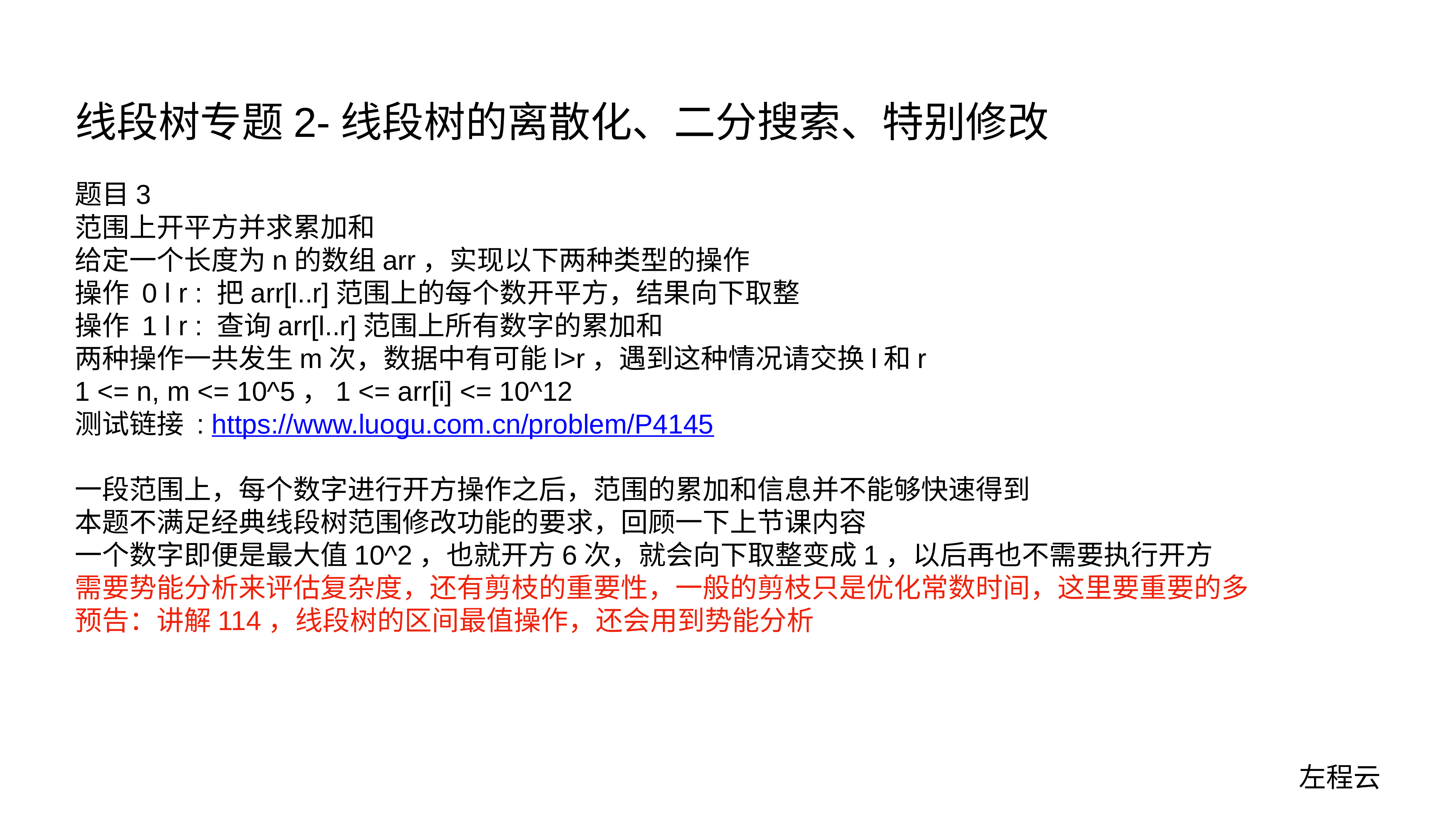

# 线段树专题2-线段树的离散化、二分搜索、特别修改
题目3
范围上开平方并求累加和
给定一个长度为n的数组arr，实现以下两种类型的操作
操作 0 l r : 把arr[l..r]范围上的每个数开平方，结果向下取整
操作 1 l r : 查询arr[l..r]范围上所有数字的累加和
两种操作一共发生m次，数据中有可能l>r，遇到这种情况请交换l和r
1 <= n, m <= 10^5，1 <= arr[i] <= 10^12
测试链接 : https://www.luogu.com.cn/problem/P4145

一段范围上，每个数字进行开方操作之后，范围的累加和信息并不能够快速得到
本题不满足经典线段树范围修改功能的要求，回顾一下上节课内容
一个数字即便是最大值10^2，也就开方6次，就会向下取整变成1，以后再也不需要执行开方
需要势能分析来评估复杂度，还有剪枝的重要性，一般的剪枝只是优化常数时间，这里要重要的多
预告：讲解114，线段树的区间最值操作，还会用到势能分析
左程云